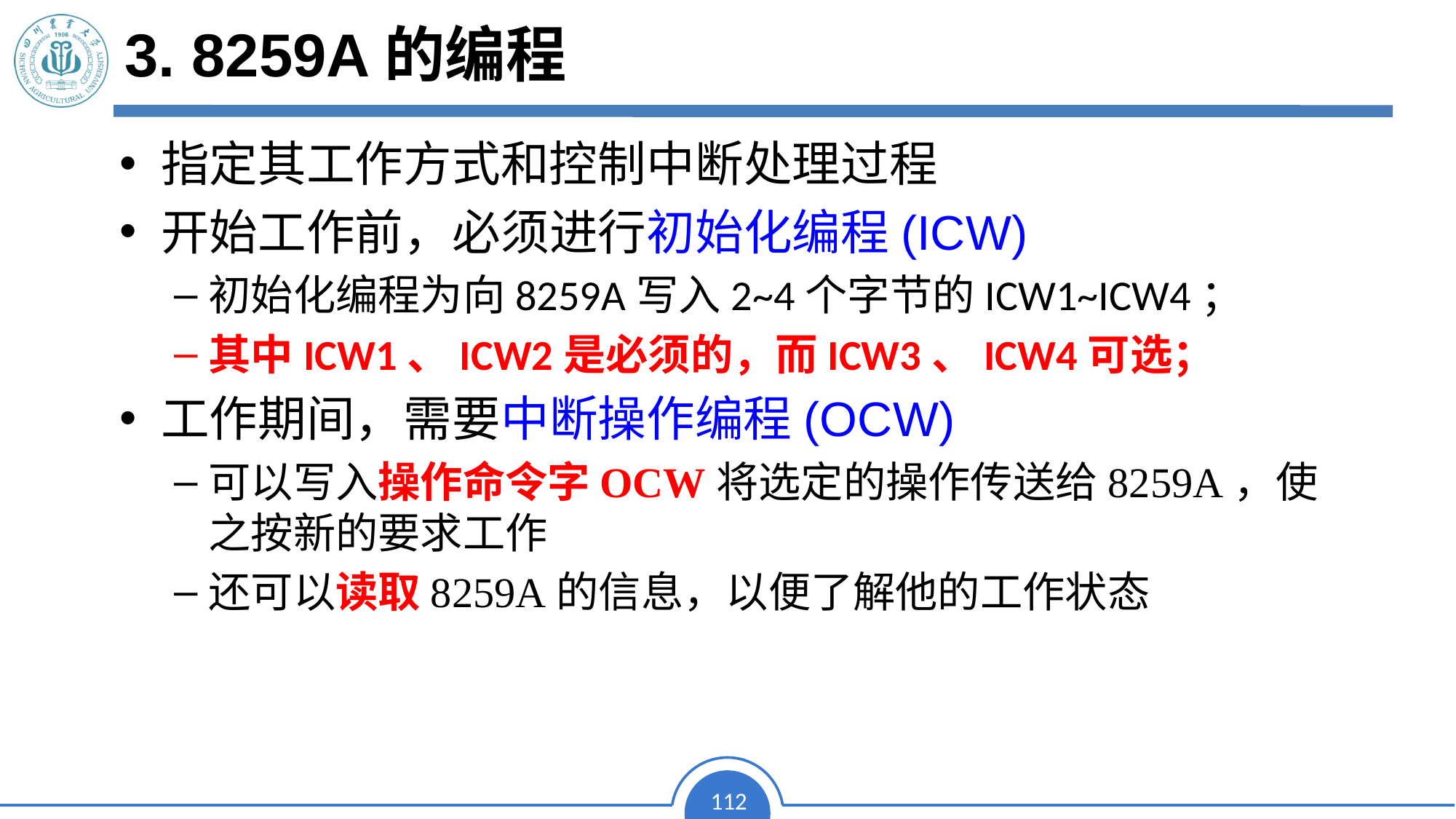

# 3. 8259A的编程
指定其工作方式和控制中断处理过程
开始工作前，必须进行初始化编程(ICW)
初始化编程为向8259A写入2~4个字节的ICW1~ICW4；
其中ICW1、ICW2是必须的，而ICW3、ICW4可选；
工作期间，需要中断操作编程(OCW)
可以写入操作命令字OCW将选定的操作传送给8259A，使之按新的要求工作
还可以读取8259A的信息，以便了解他的工作状态